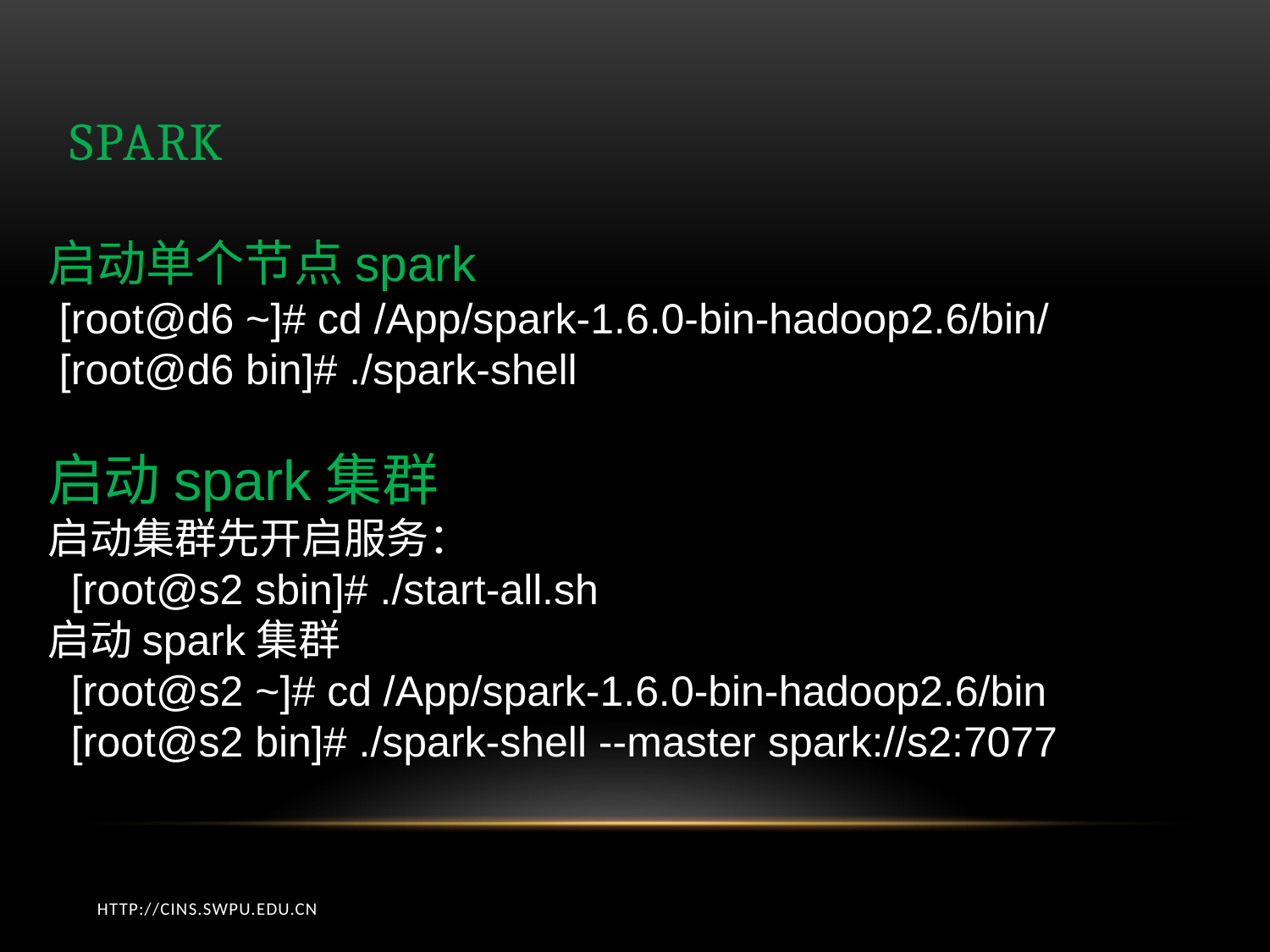

# spark
启动单个节点spark
 [root@d6 ~]# cd /App/spark-1.6.0-bin-hadoop2.6/bin/
 [root@d6 bin]# ./spark-shell

启动spark集群
启动集群先开启服务：
  [root@s2 sbin]# ./start-all.sh
启动spark集群
  [root@s2 ~]# cd /App/spark-1.6.0-bin-hadoop2.6/bin
  [root@s2 bin]# ./spark-shell --master spark://s2:7077
http://cins.swpu.edu.cn
18